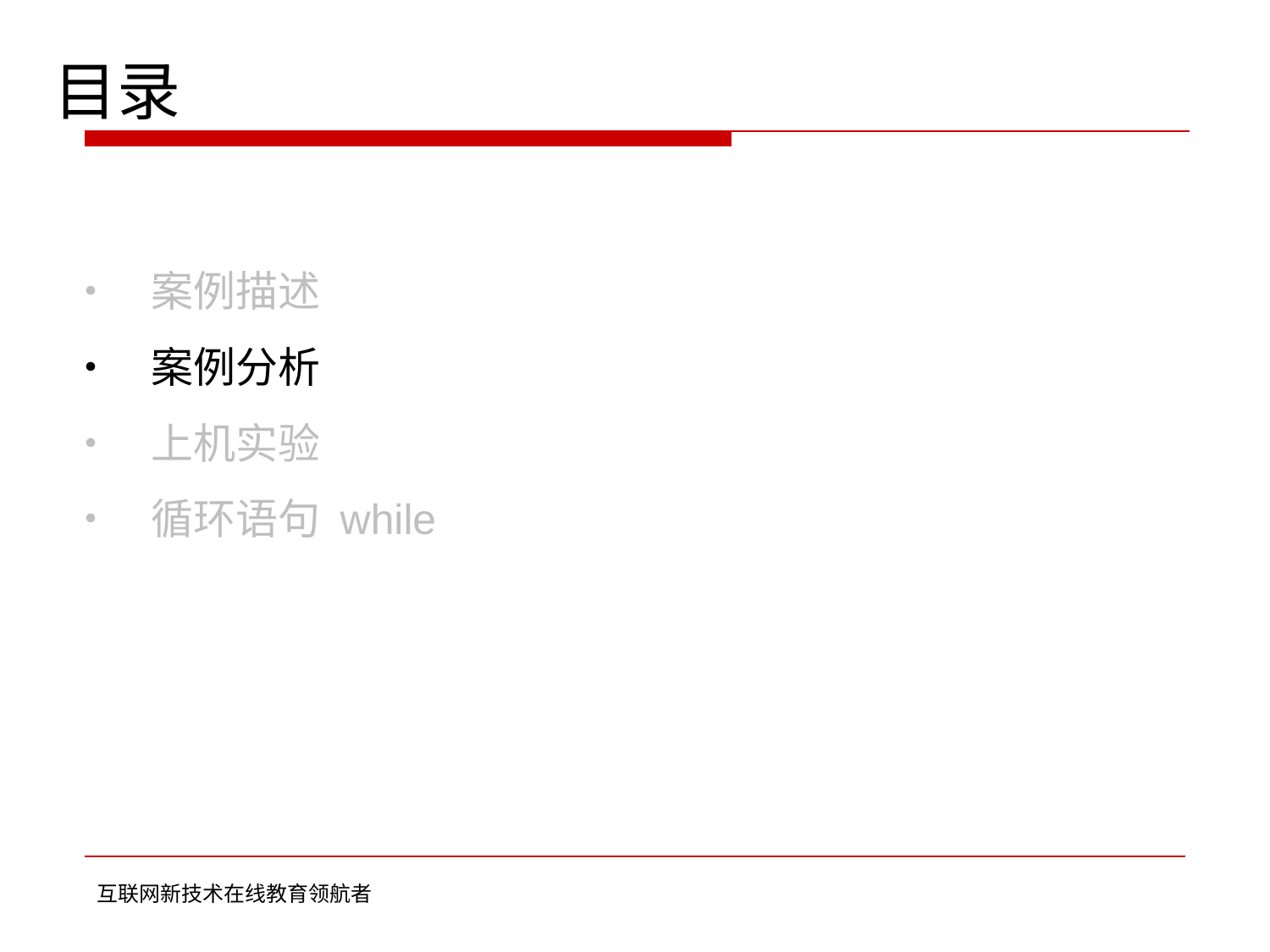

目录

	•   案例描述

	•   案例分析

	•   上机实验

	•   循环语句 while

互联网新技术在线教育领航者